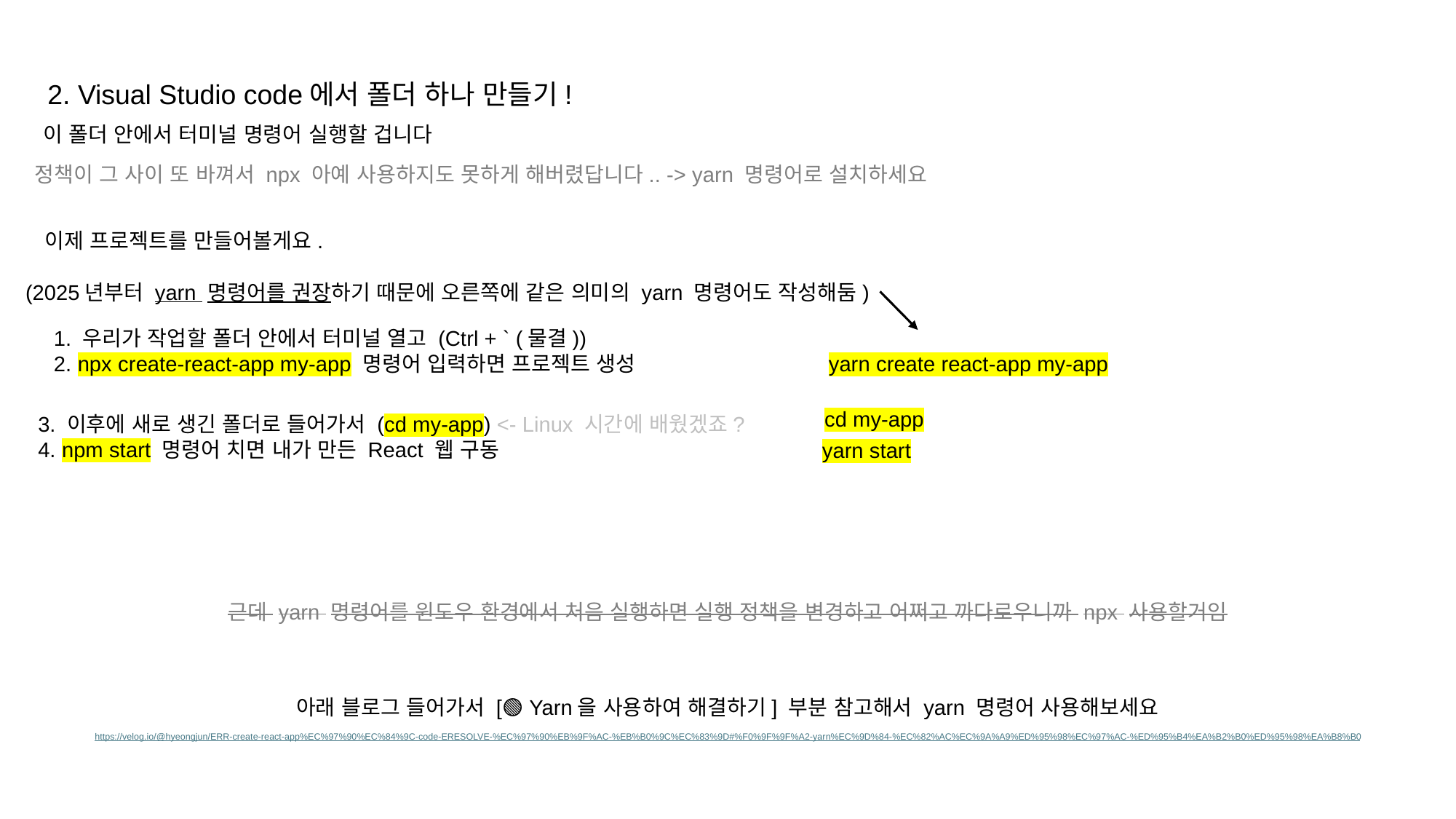

2. Visual Studio code에서 폴더 하나 만들기!
이 폴더 안에서 터미널 명령어 실행할 겁니다
정책이 그 사이 또 바껴서 npx 아예 사용하지도 못하게 해버렸답니다.. -> yarn 명령어로 설치하세요
이제 프로젝트를 만들어볼게요.
(2025년부터 yarn 명령어를 권장하기 때문에 오른쪽에 같은 의미의 yarn 명령어도 작성해둠)
1. 우리가 작업할 폴더 안에서 터미널 열고 (Ctrl + ` (물결))
2. npx create-react-app my-app 명령어 입력하면 프로젝트 생성
yarn create react-app my-app
cd my-app
3. 이후에 새로 생긴 폴더로 들어가서 (cd my-app) <- Linux 시간에 배웠겠죠?
4. npm start 명령어 치면 내가 만든 React 웹 구동
yarn start
근데 yarn 명령어를 윈도우 환경에서 처음 실행하면 실행 정책을 변경하고 어쩌고 까다로우니까 npx 사용할거임
아래 블로그 들어가서 [🟢 Yarn을 사용하여 해결하기] 부분 참고해서 yarn 명령어 사용해보세요
https://velog.io/@hyeongjun/ERR-create-react-app%EC%97%90%EC%84%9C-code-ERESOLVE-%EC%97%90%EB%9F%AC-%EB%B0%9C%EC%83%9D#%F0%9F%9F%A2-yarn%EC%9D%84-%EC%82%AC%EC%9A%A9%ED%95%98%EC%97%AC-%ED%95%B4%EA%B2%B0%ED%95%98%EA%B8%B0